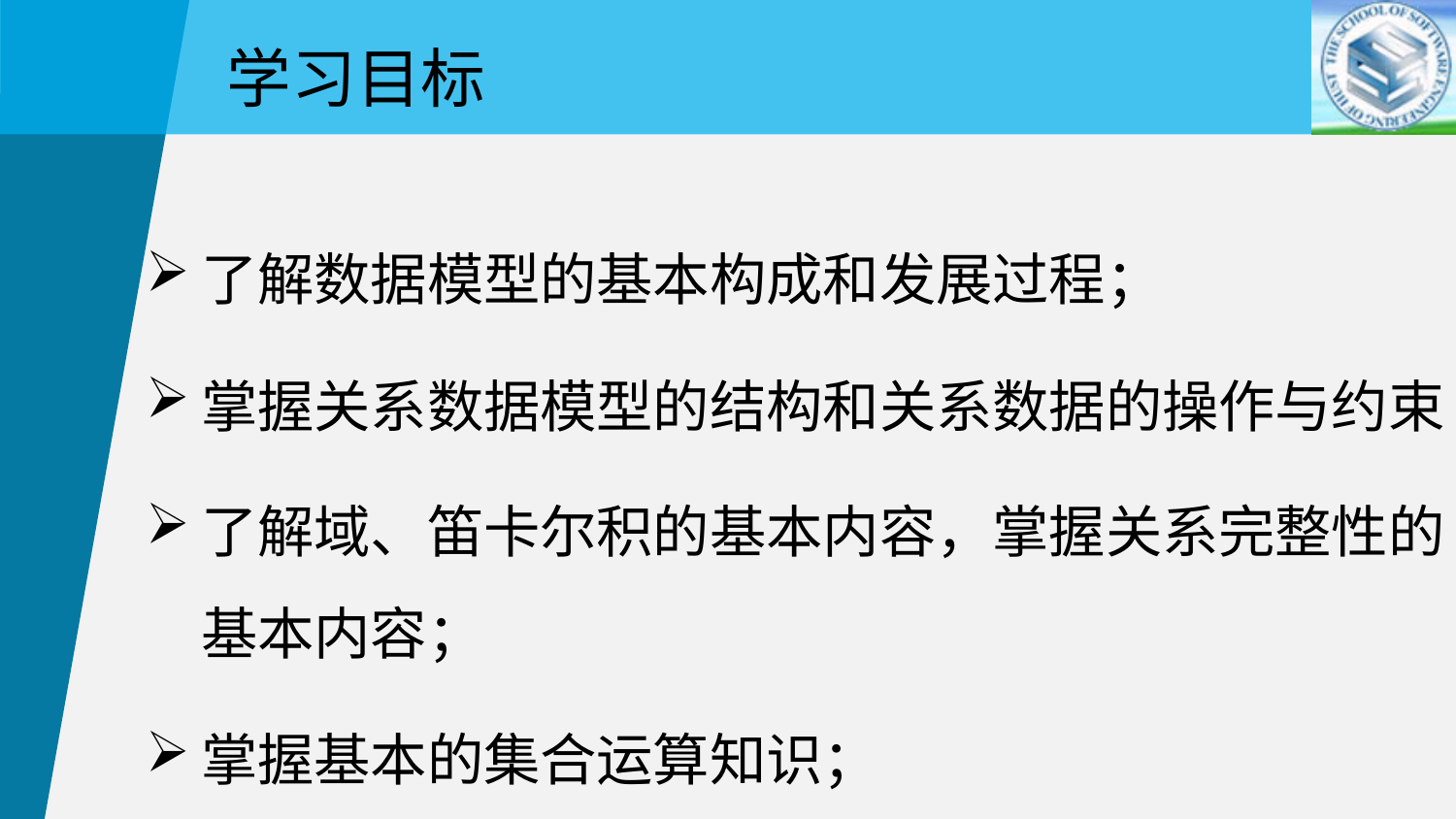

学习目标
了解数据模型的基本构成和发展过程；
掌握关系数据模型的结构和关系数据的操作与约束
了解域、笛卡尔积的基本内容，掌握关系完整性的基本内容；
掌握基本的集合运算知识；